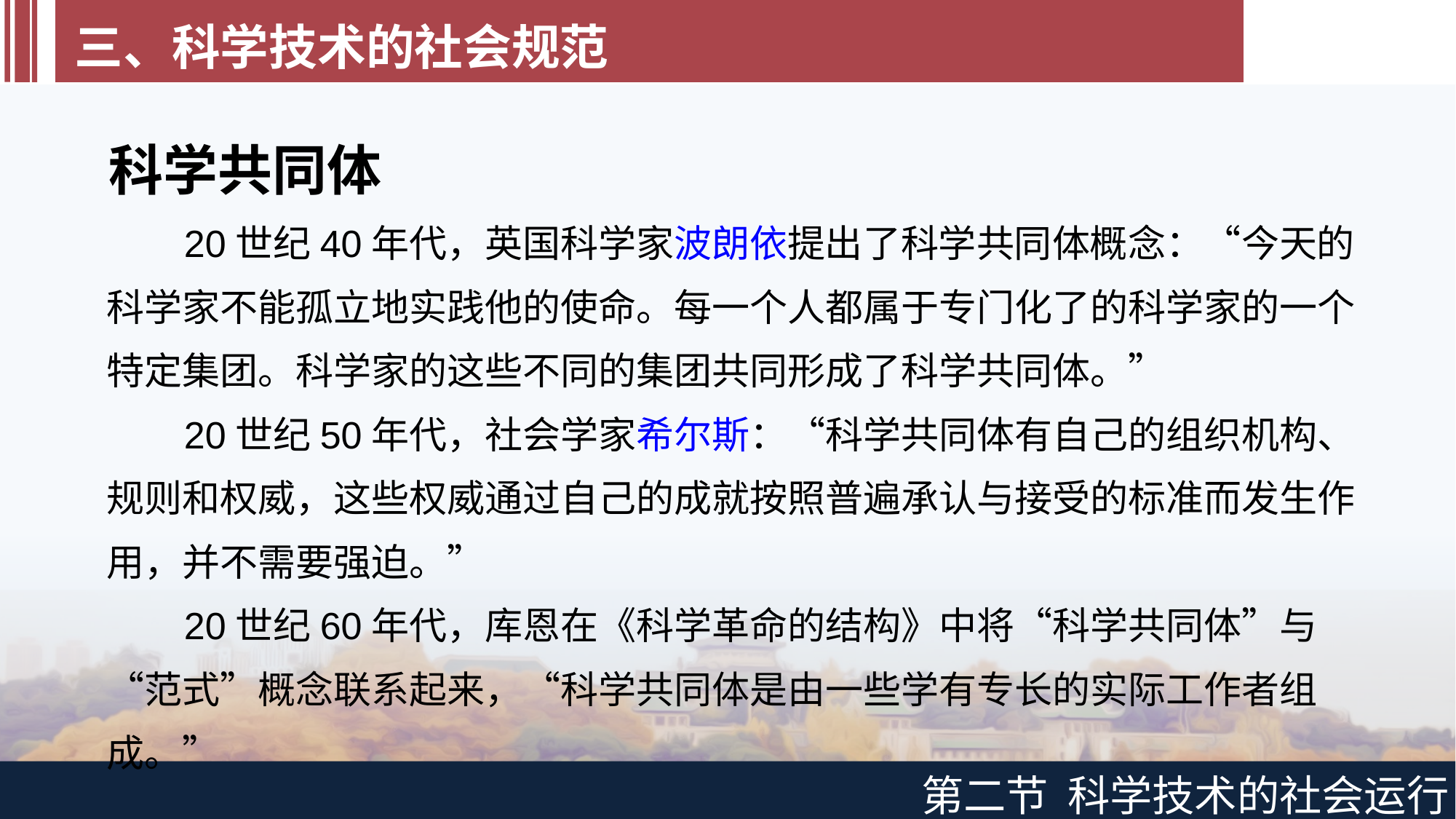

三、科学技术的社会规范
科学共同体
20世纪40年代，英国科学家波朗依提出了科学共同体概念：“今天的科学家不能孤立地实践他的使命。每一个人都属于专门化了的科学家的一个特定集团。科学家的这些不同的集团共同形成了科学共同体。”
20世纪50年代，社会学家希尔斯：“科学共同体有自己的组织机构、规则和权威，这些权威通过自己的成就按照普遍承认与接受的标准而发生作用，并不需要强迫。”
20世纪60年代，库恩在《科学革命的结构》中将“科学共同体”与“范式”概念联系起来，“科学共同体是由一些学有专长的实际工作者组成。”
第二节  科学技术的社会运行